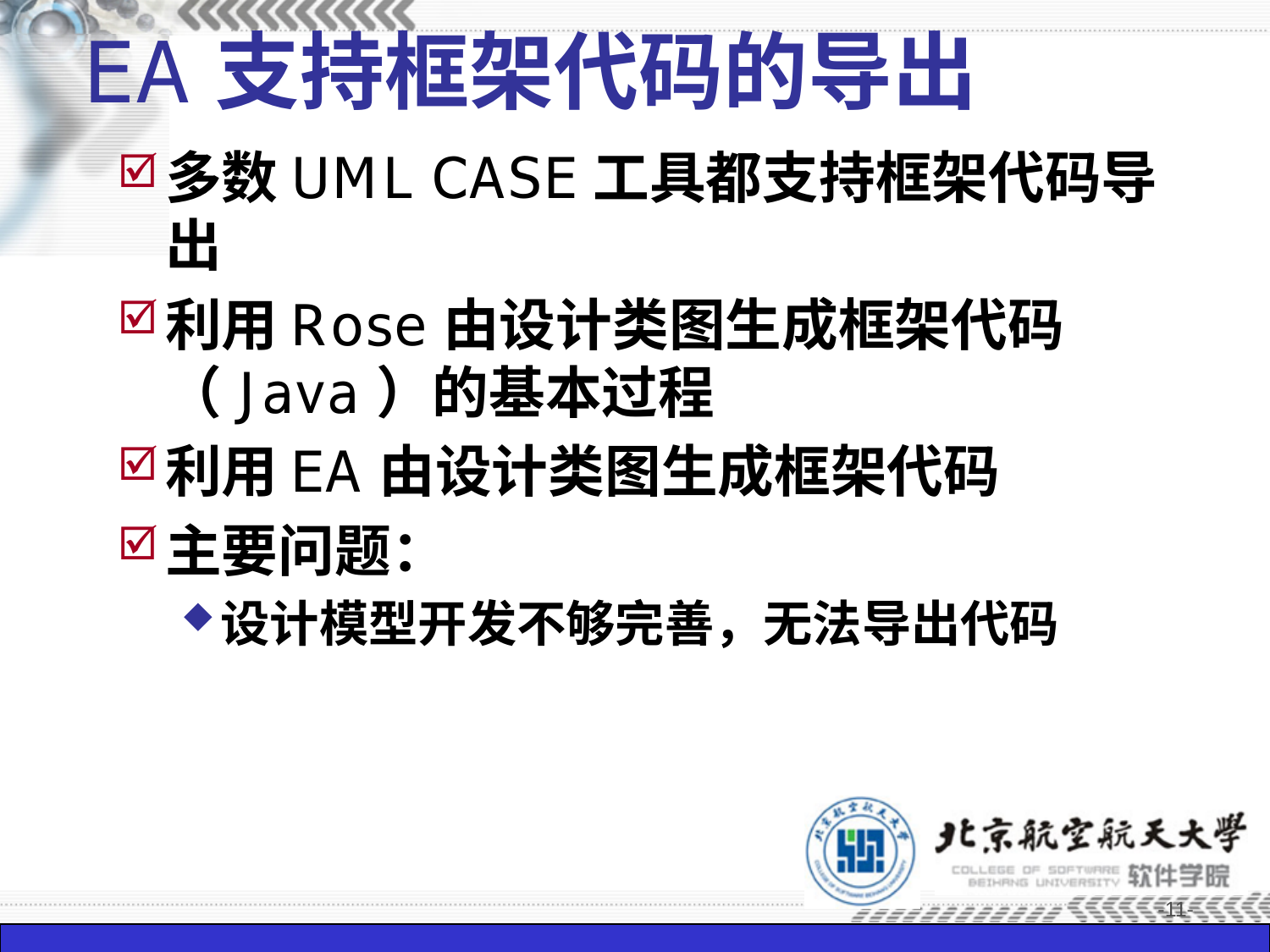

# EA支持框架代码的导出
多数UML CASE工具都支持框架代码导出
利用Rose由设计类图生成框架代码（Java）的基本过程
利用EA由设计类图生成框架代码
主要问题：
设计模型开发不够完善，无法导出代码
-11-